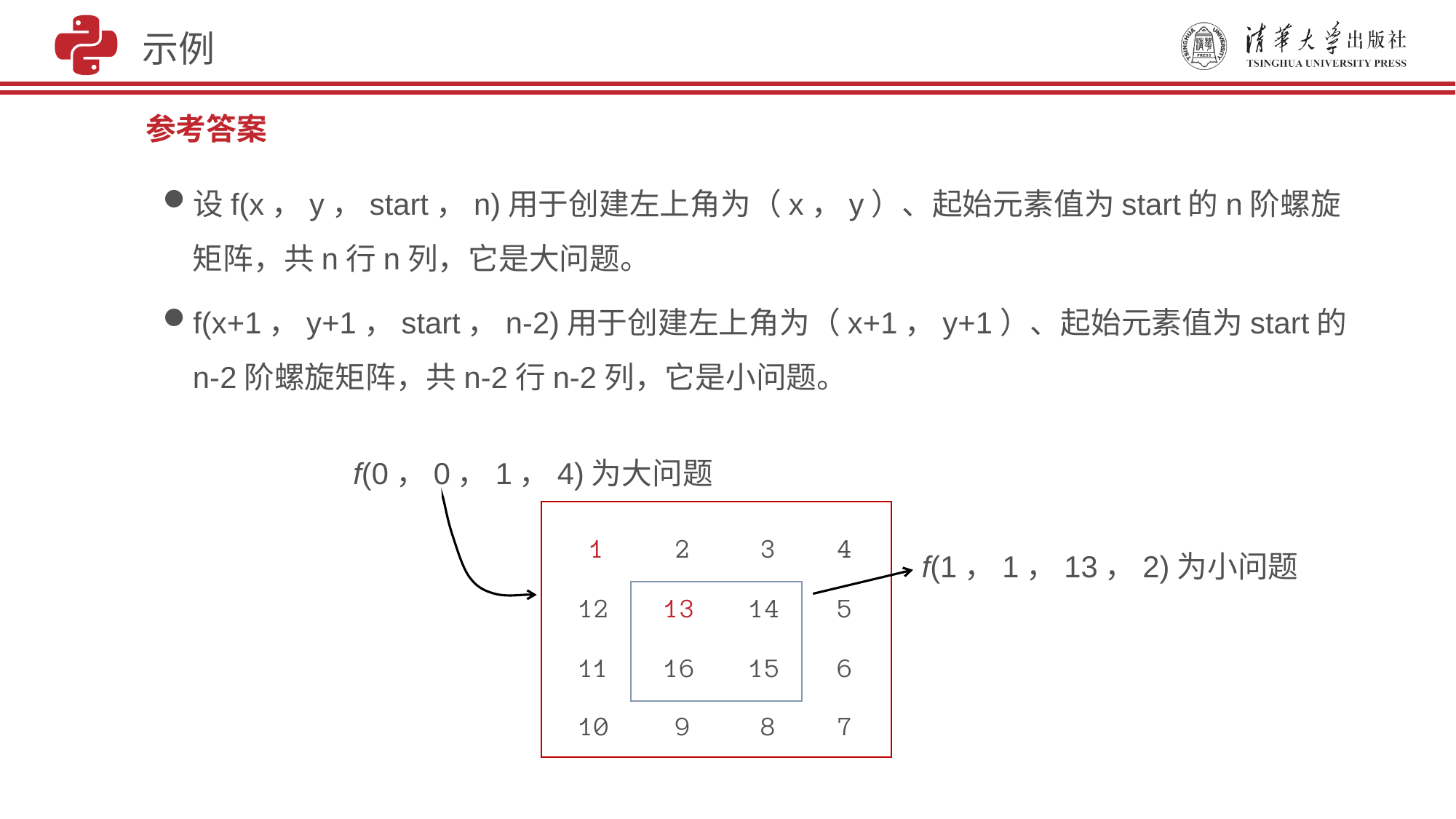

示例
参考答案
设f(x，y，start，n)用于创建左上角为（x，y）、起始元素值为start的n阶螺旋矩阵，共n行n列，它是大问题。
f(x+1，y+1，start，n-2)用于创建左上角为（x+1，y+1）、起始元素值为start的n-2阶螺旋矩阵，共n-2行n-2列，它是小问题。
f(0，0，1，4)为大问题

1
2
3
4
f(1，1，13，2)为小问题

12
13
14
5
11
16
15
6
10
9
8
7